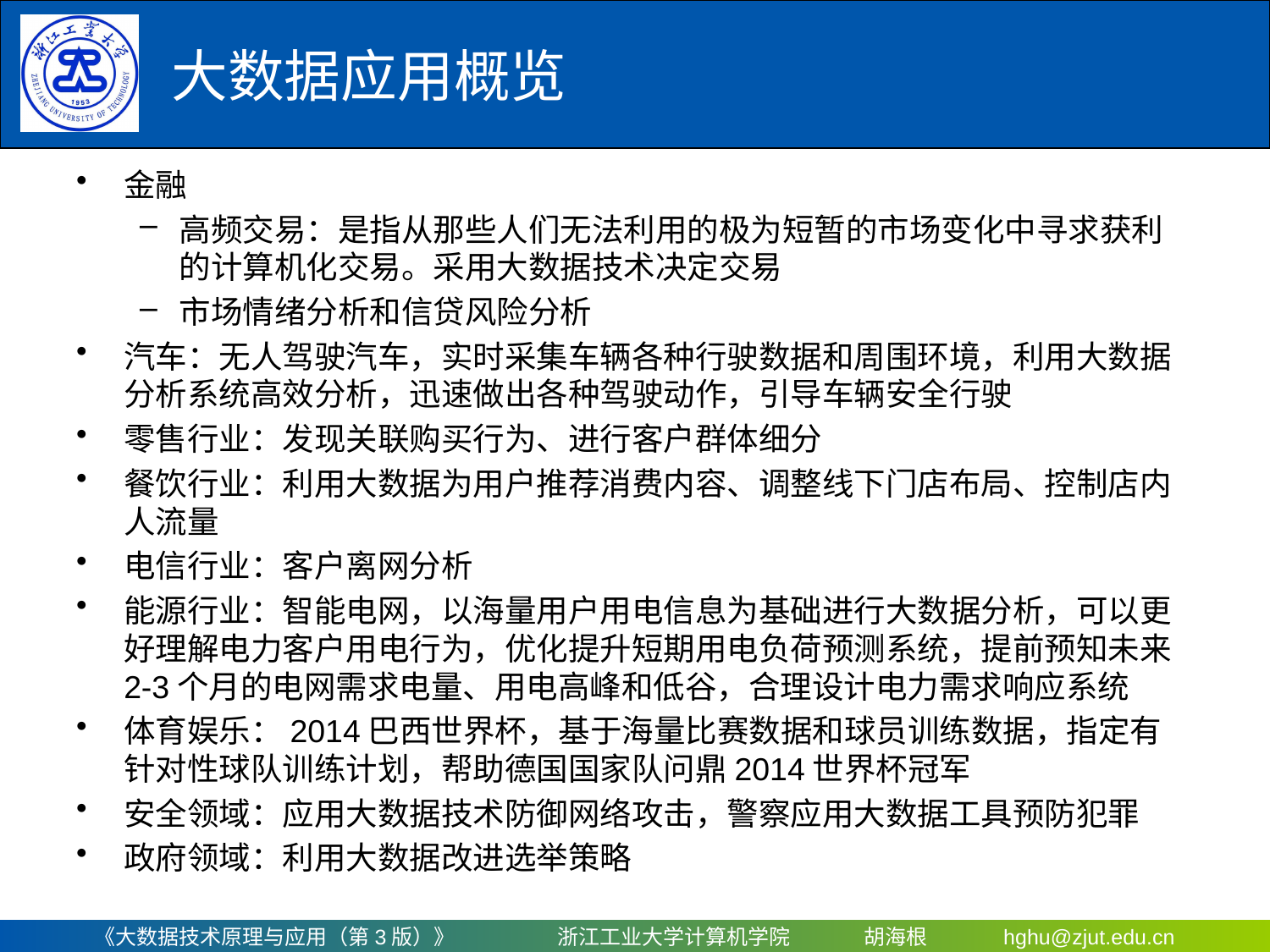

大数据应用概览
# 金融
高频交易：是指从那些人们无法利用的极为短暂的市场变化中寻求获利的计算机化交易。采用大数据技术决定交易
市场情绪分析和信贷风险分析
汽车：无人驾驶汽车，实时采集车辆各种行驶数据和周围环境，利用大数据分析系统高效分析，迅速做出各种驾驶动作，引导车辆安全行驶
零售行业：发现关联购买行为、进行客户群体细分
餐饮行业：利用大数据为用户推荐消费内容、调整线下门店布局、控制店内人流量
电信行业：客户离网分析
能源行业：智能电网，以海量用户用电信息为基础进行大数据分析，可以更好理解电力客户用电行为，优化提升短期用电负荷预测系统，提前预知未来2-3个月的电网需求电量、用电高峰和低谷，合理设计电力需求响应系统
体育娱乐：2014巴西世界杯，基于海量比赛数据和球员训练数据，指定有针对性球队训练计划，帮助德国国家队问鼎2014世界杯冠军
安全领域：应用大数据技术防御网络攻击，警察应用大数据工具预防犯罪
政府领域：利用大数据改进选举策略